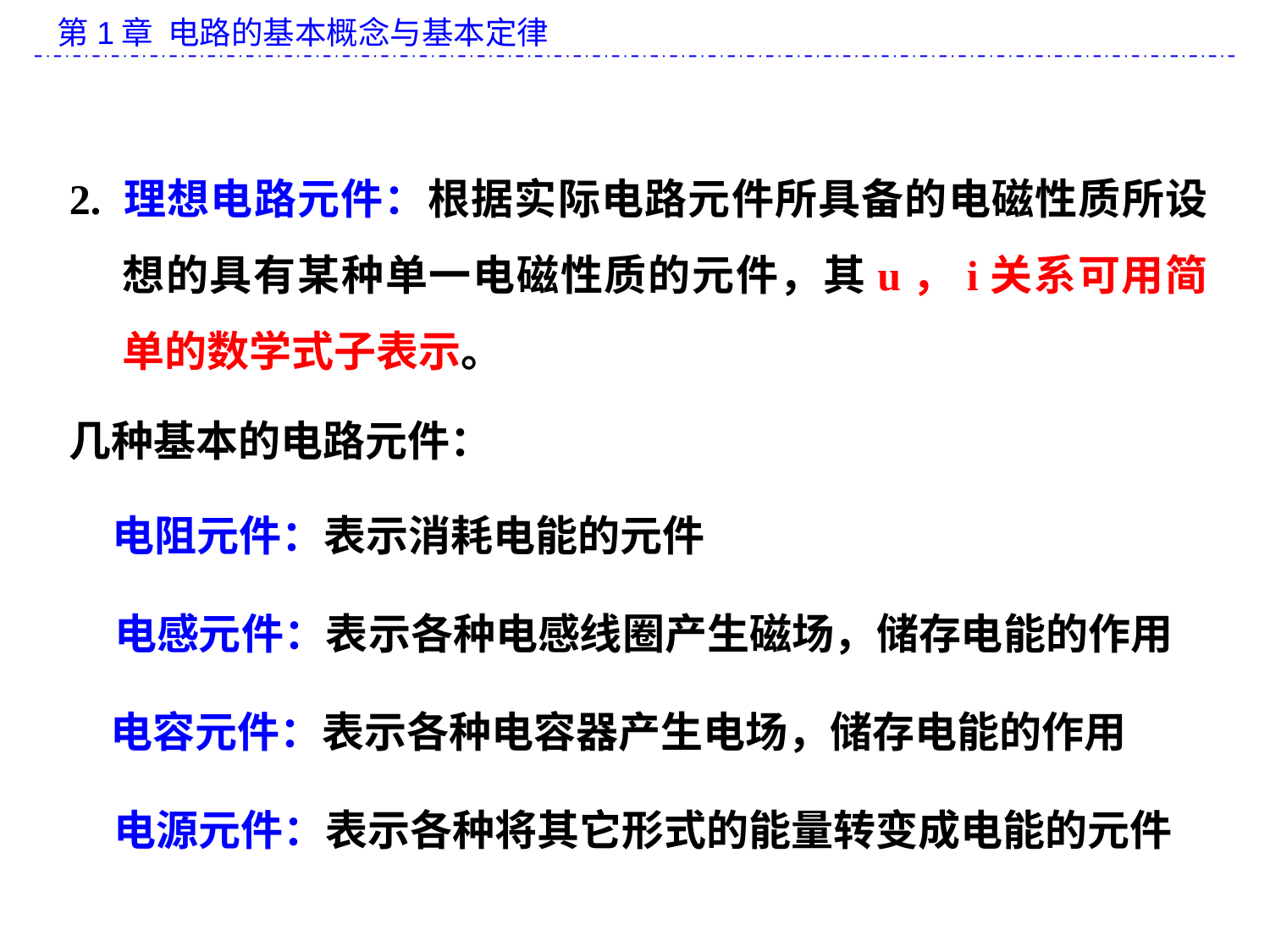

2. 理想电路元件：根据实际电路元件所具备的电磁性质所设想的具有某种单一电磁性质的元件，其u，i关系可用简单的数学式子表示。
几种基本的电路元件：
电阻元件：表示消耗电能的元件
电感元件：表示各种电感线圈产生磁场，储存电能的作用
电容元件：表示各种电容器产生电场，储存电能的作用
电源元件：表示各种将其它形式的能量转变成电能的元件